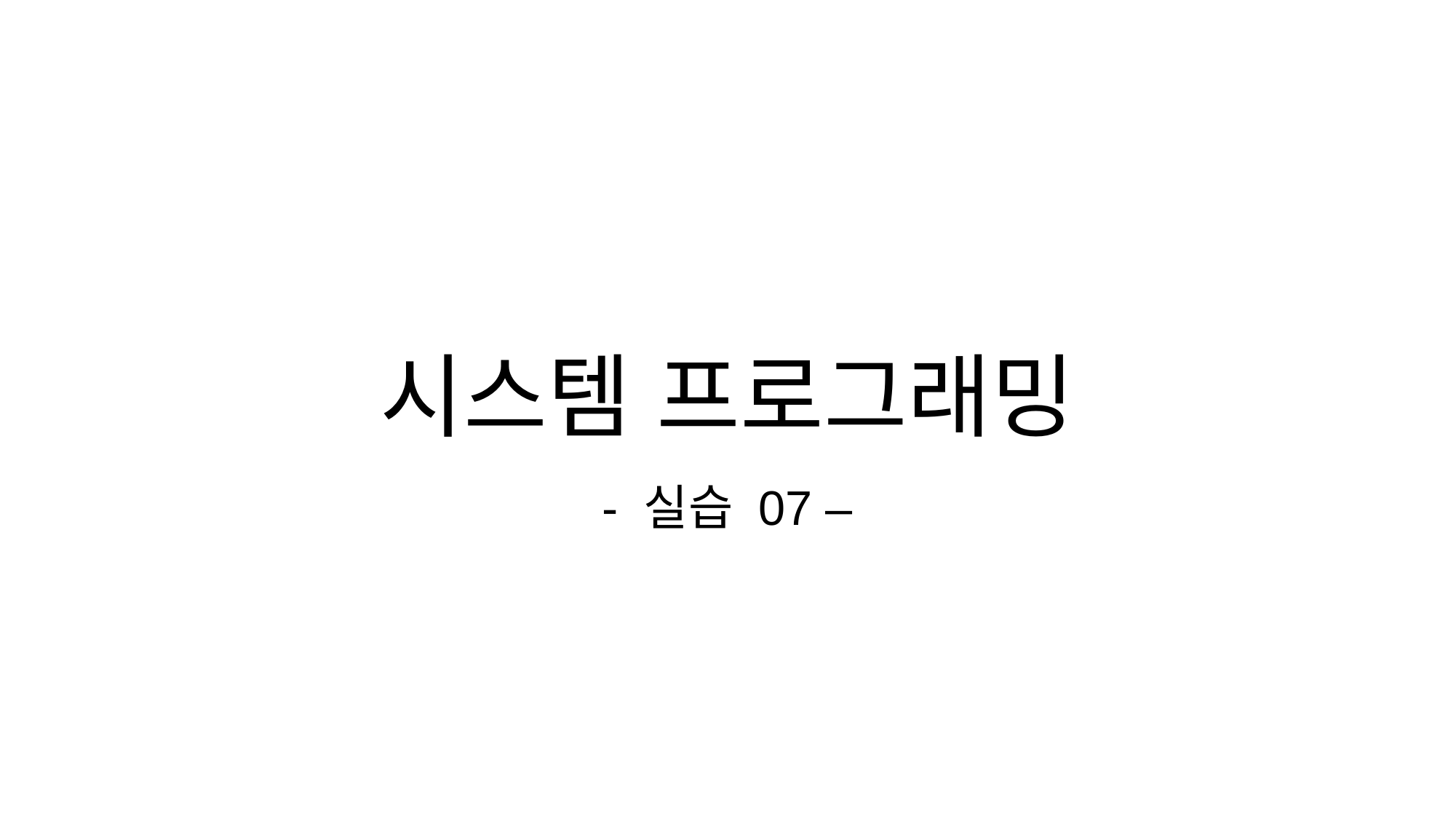

# 시스템 프로그래밍 - 실습 07 –